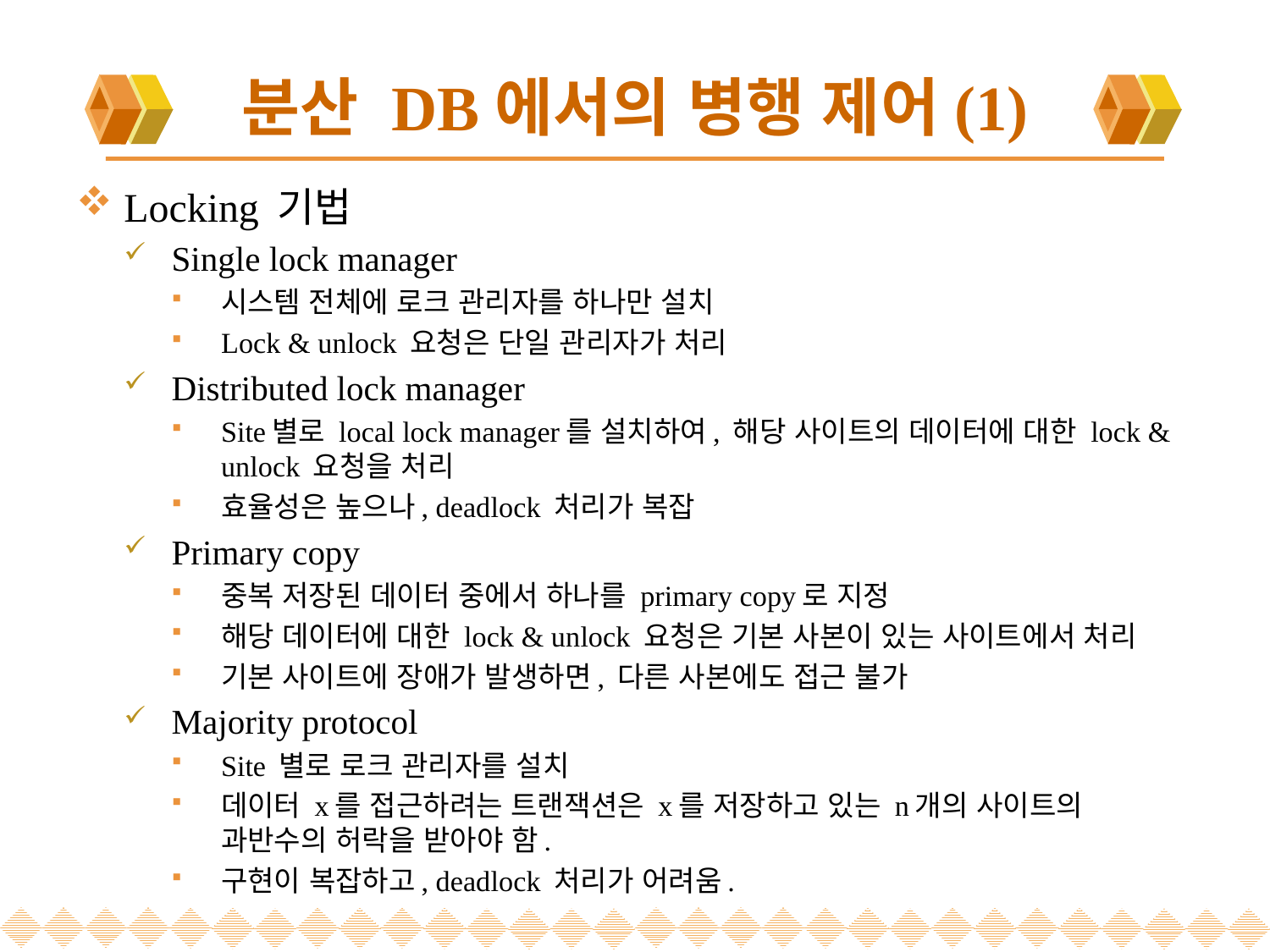

# 분산 DB에서의 병행 제어(1)
Locking 기법
Single lock manager
시스템 전체에 로크 관리자를 하나만 설치
Lock & unlock 요청은 단일 관리자가 처리
Distributed lock manager
Site별로 local lock manager를 설치하여, 해당 사이트의 데이터에 대한 lock & unlock 요청을 처리
효율성은 높으나, deadlock 처리가 복잡
Primary copy
중복 저장된 데이터 중에서 하나를 primary copy로 지정
해당 데이터에 대한 lock & unlock 요청은 기본 사본이 있는 사이트에서 처리
기본 사이트에 장애가 발생하면, 다른 사본에도 접근 불가
Majority protocol
Site 별로 로크 관리자를 설치
데이터 x를 접근하려는 트랜잭션은 x를 저장하고 있는 n개의 사이트의 과반수의 허락을 받아야 함.
구현이 복잡하고, deadlock 처리가 어려움.